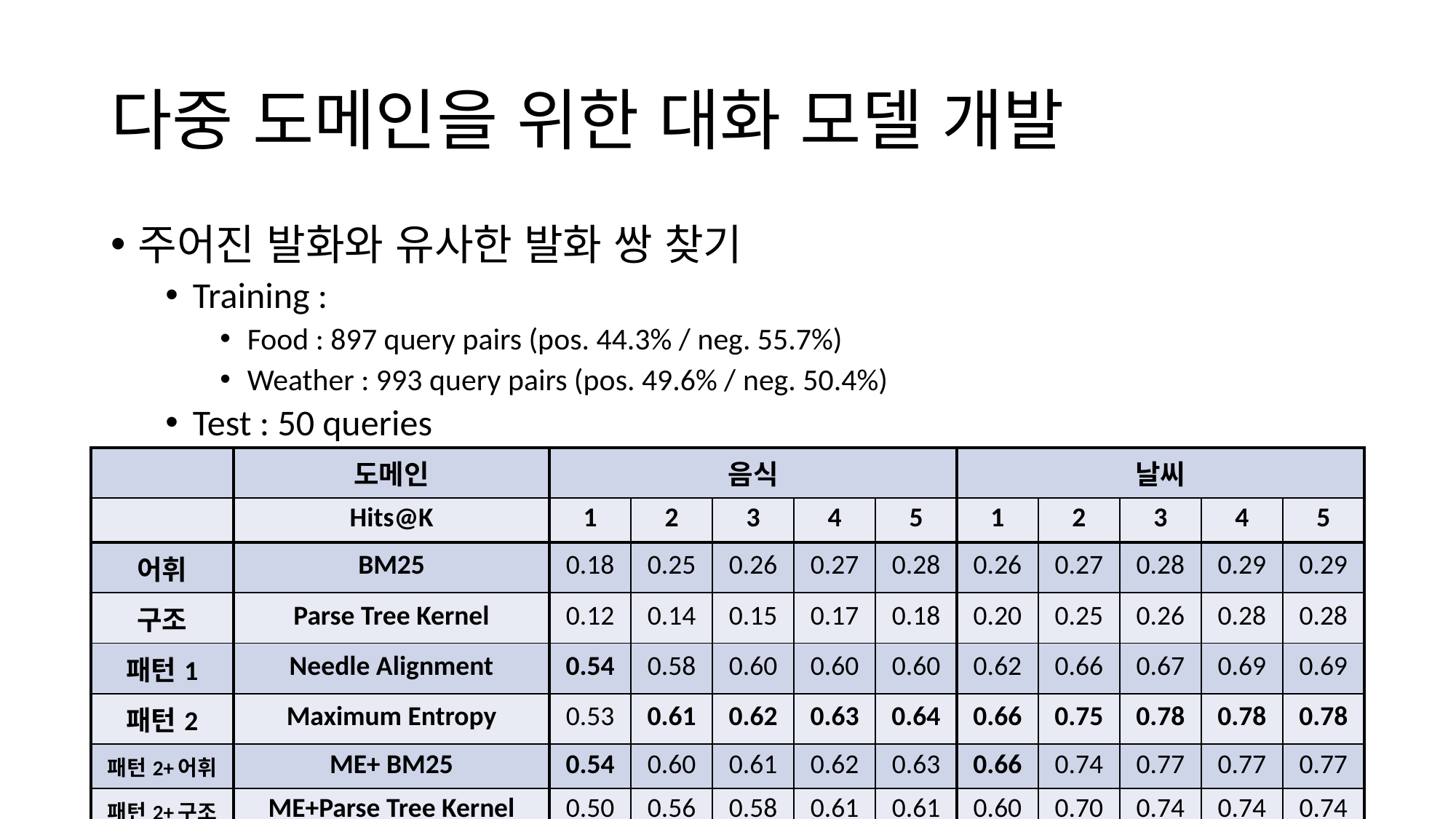

# 다중 도메인을 위한 대화 모델 개발
주어진 발화와 유사한 발화 쌍 찾기
Training :
Food : 897 query pairs (pos. 44.3% / neg. 55.7%)
Weather : 993 query pairs (pos. 49.6% / neg. 50.4%)
Test : 50 queries
|  | 도메인 | 음식 |  |  |  |  | 날씨 |  |  |  |  |
| --- | --- | --- | --- | --- | --- | --- | --- | --- | --- | --- | --- |
|  | Hits@K | 1 | 2 | 3 | 4 | 5 | 1 | 2 | 3 | 4 | 5 |
| 어휘 | BM25 | 0.18 | 0.25 | 0.26 | 0.27 | 0.28 | 0.26 | 0.27 | 0.28 | 0.29 | 0.29 |
| 구조 | Parse Tree Kernel | 0.12 | 0.14 | 0.15 | 0.17 | 0.18 | 0.20 | 0.25 | 0.26 | 0.28 | 0.28 |
| 패턴1 | Needle Alignment | 0.54 | 0.58 | 0.60 | 0.60 | 0.60 | 0.62 | 0.66 | 0.67 | 0.69 | 0.69 |
| 패턴2 | Maximum Entropy | 0.53 | 0.61 | 0.62 | 0.63 | 0.64 | 0.66 | 0.75 | 0.78 | 0.78 | 0.78 |
| 패턴2+어휘 | ME+ BM25 | 0.54 | 0.60 | 0.61 | 0.62 | 0.63 | 0.66 | 0.74 | 0.77 | 0.77 | 0.77 |
| 패턴2+구조 | ME+Parse Tree Kernel | 0.50 | 0.56 | 0.58 | 0.61 | 0.61 | 0.60 | 0.70 | 0.74 | 0.74 | 0.74 |